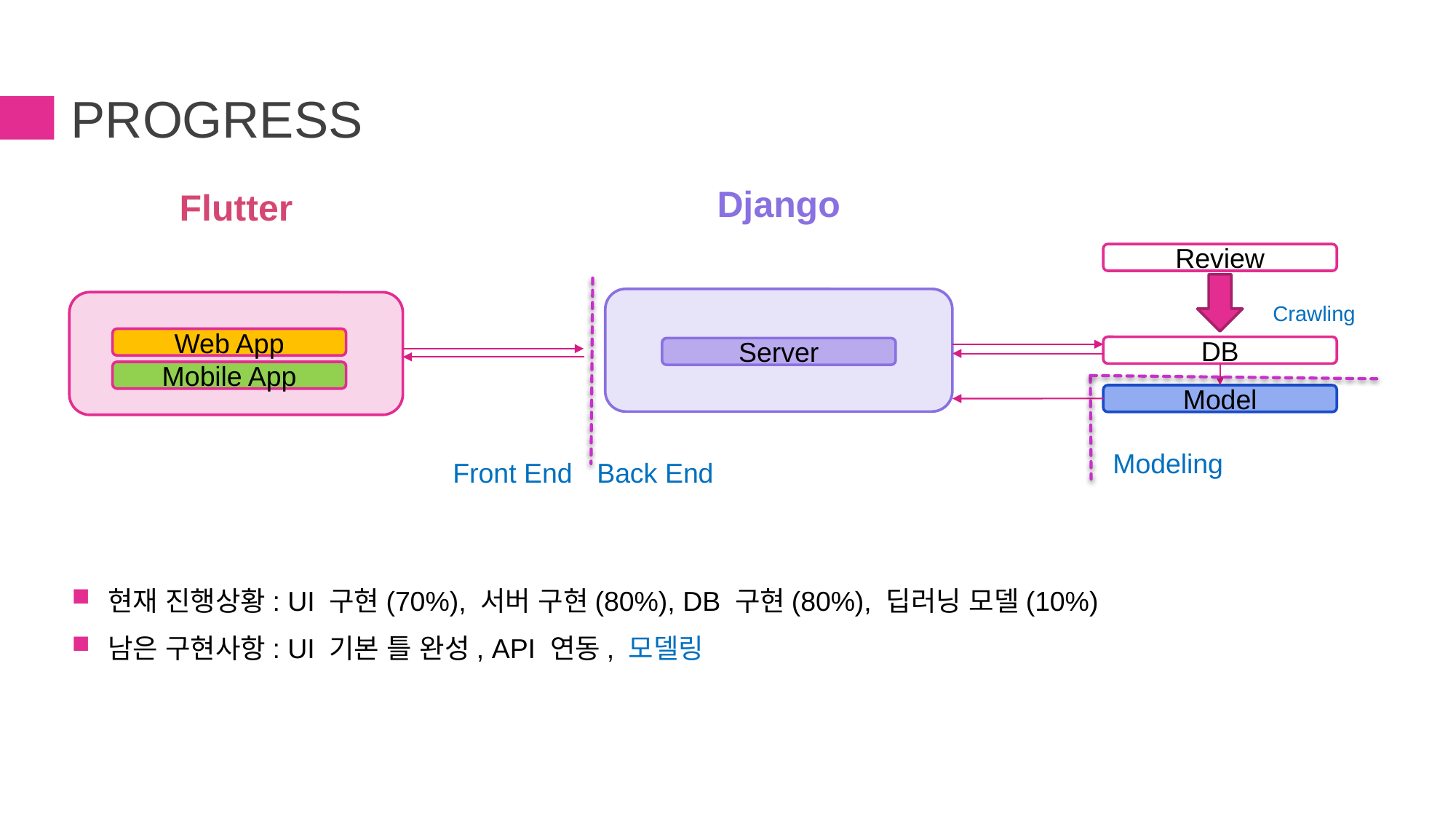

# Progress
Review

Django

Flutter

Crawling
Web App
DB
Server
Mobile App
Model
Modeling
Front End
Back End
현재 진행상황: UI 구현(70%), 서버 구현(80%), DB 구현(80%), 딥러닝 모델(10%)
남은 구현사항: UI 기본 틀 완성, API 연동, 모델링